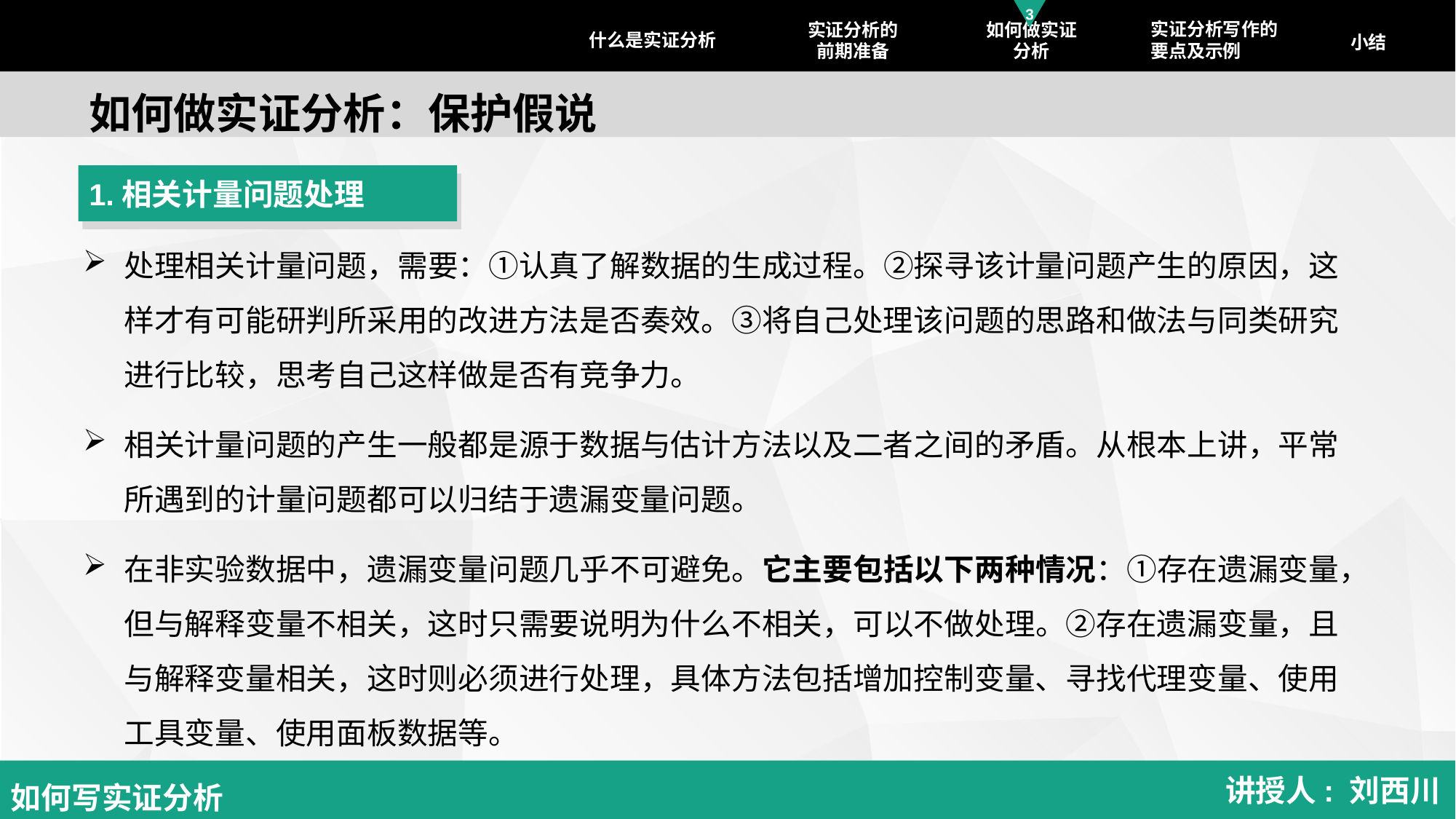

3
什么是实证分析
实证分析写作的要点及示例
如何做实证
分析
小结
实证分析的
前期准备

如何做实证分析：保护假说
1.相关计量问题处理

处理相关计量问题，需要：①认真了解数据的生成过程。②探寻该计量问题产生的原因，这样才有可能研判所采用的改进方法是否奏效。③将自己处理该问题的思路和做法与同类研究进行比较，思考自己这样做是否有竞争力。
相关计量问题的产生一般都是源于数据与估计方法以及二者之间的矛盾。从根本上讲，平常所遇到的计量问题都可以归结于遗漏变量问题。
在非实验数据中，遗漏变量问题几乎不可避免。它主要包括以下两种情况：①存在遗漏变量，但与解释变量不相关，这时只需要说明为什么不相关，可以不做处理。②存在遗漏变量，且与解释变量相关，这时则必须进行处理，具体方法包括增加控制变量、寻找代理变量、使用工具变量、使用面板数据等。

如何写实证分析
          讲授人: 刘西川